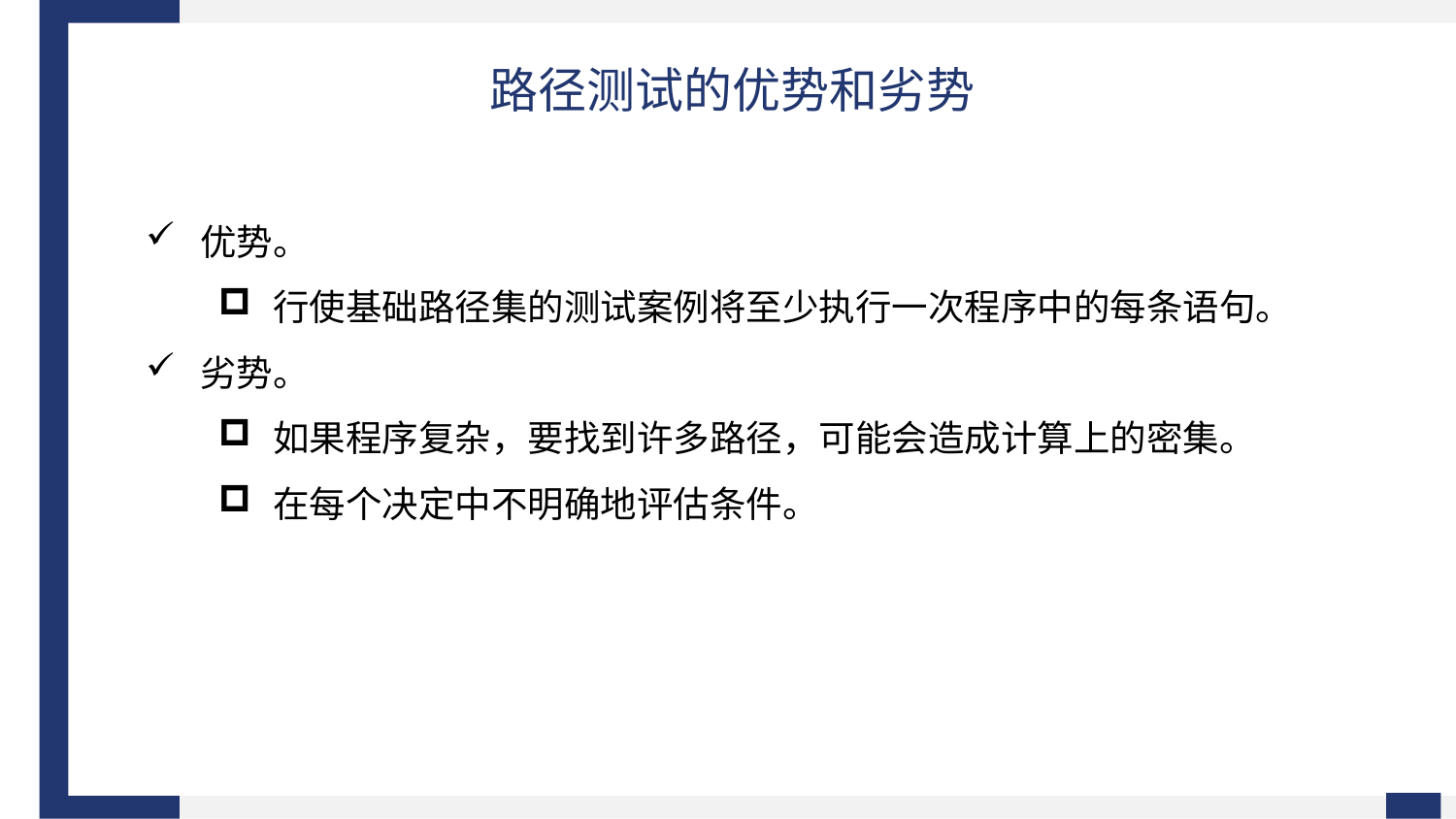

路径测试的优势和劣势
优势。
行使基础路径集的测试案例将至少执行一次程序中的每条语句。
劣势。
如果程序复杂，要找到许多路径，可能会造成计算上的密集。
在每个决定中不明确地评估条件。